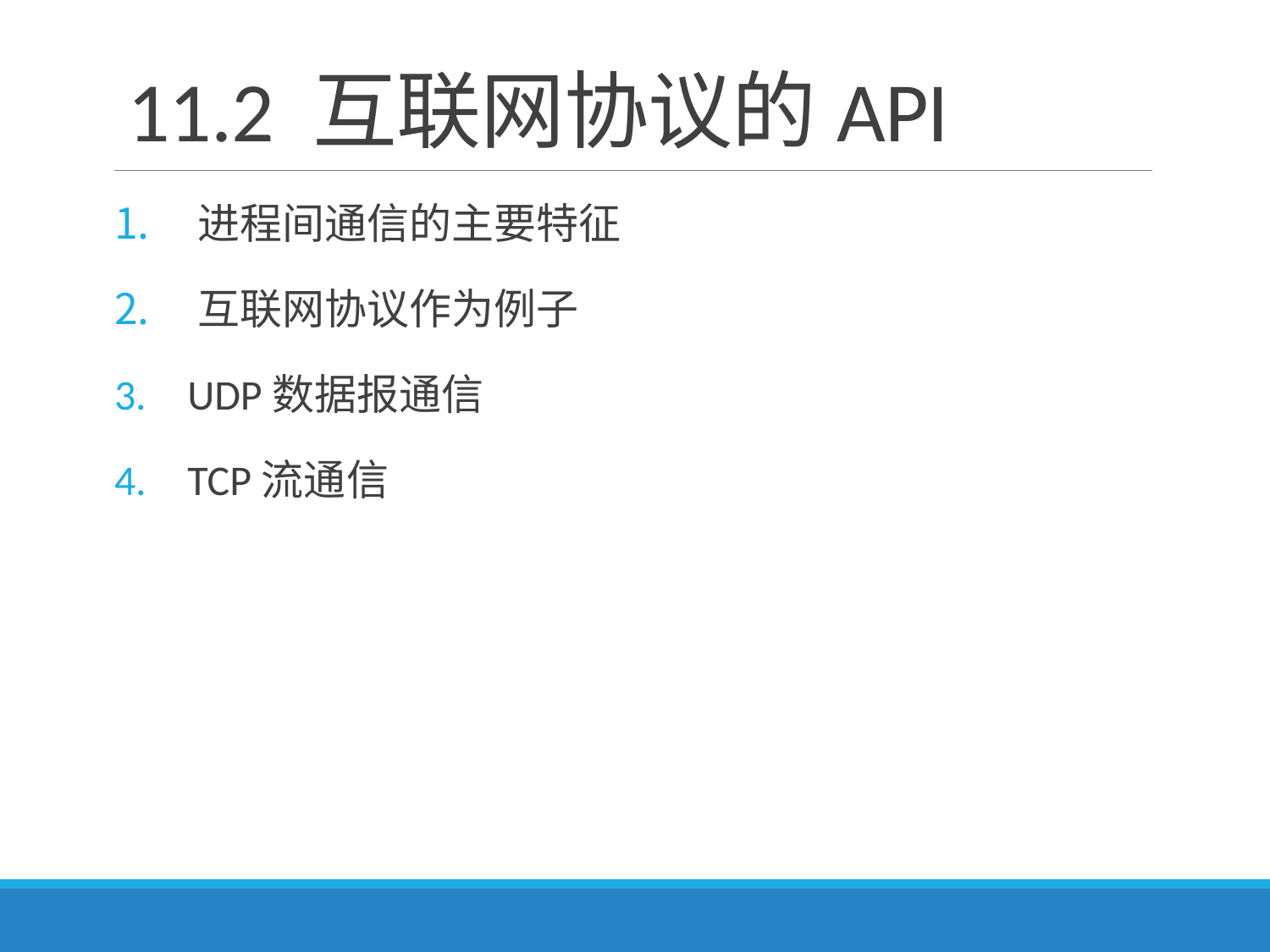

# 11.2 互联网协议的API
 进程间通信的主要特征
 互联网协议作为例子
 UDP数据报通信
 TCP流通信

5